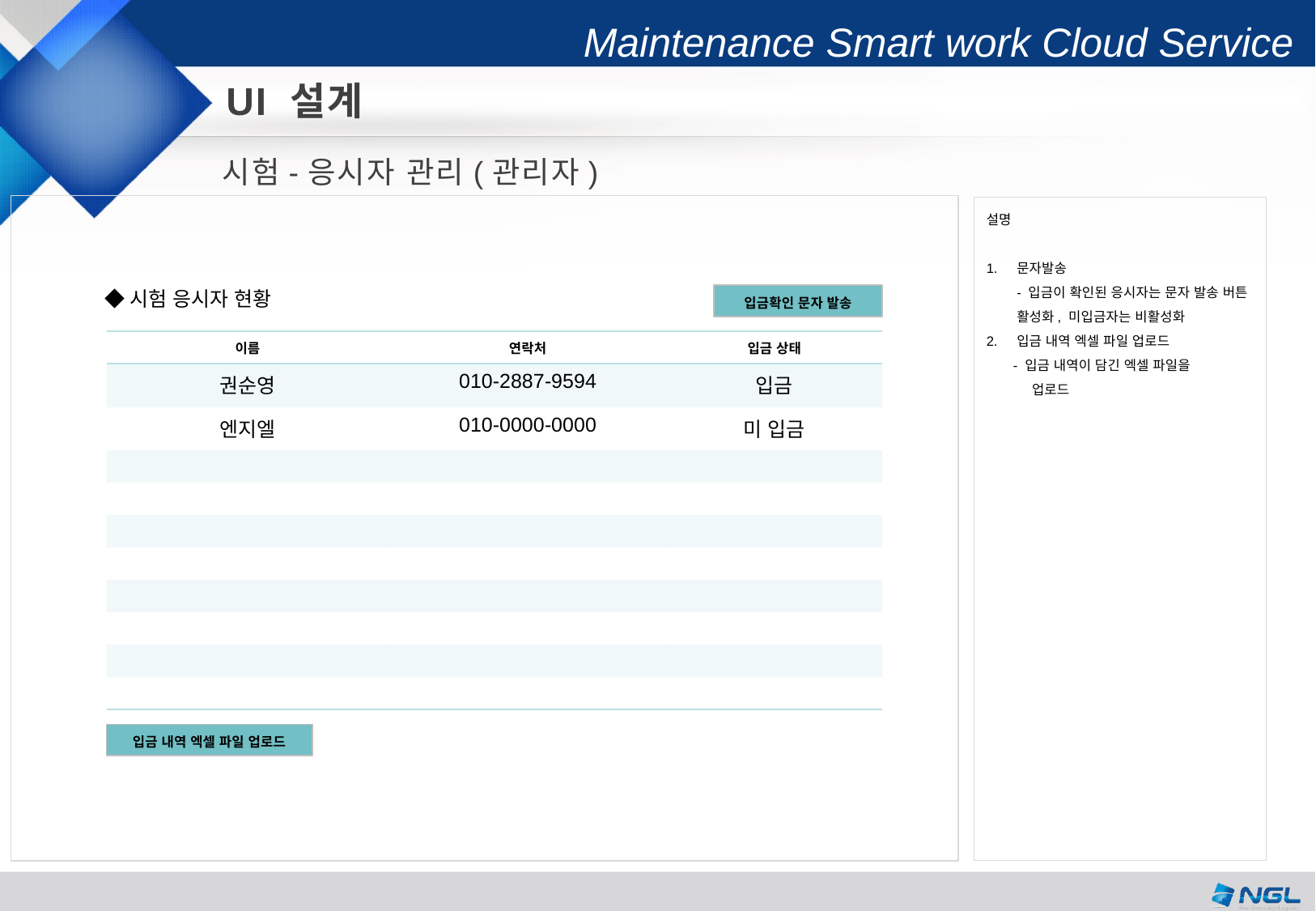

UI 설계
시험-응시자 관리(관리자)

설명

문자발송
- 입금이 확인된 응시자는 문자 발송 버튼 활성화, 미입금자는 비활성화
입금 내역 엑셀 파일 업로드
       - 입금 내역이 담긴 엑셀 파일을
           업로드
◆시험 응시자 현황
입금확인 문자 발송
| 이름 | 연락처 | 입금 상태 |
| --- | --- | --- |
| 권순영 | 010-2887-9594 | 입금 |
| 엔지엘 | 010-0000-0000 | 미 입금 |
|  |  |  |
|  |  |  |
|  |  |  |
|  |  |  |
|  |  |  |
|  |  |  |
|  |  |  |
|  |  |  |
입금 내역 엑셀 파일 업로드